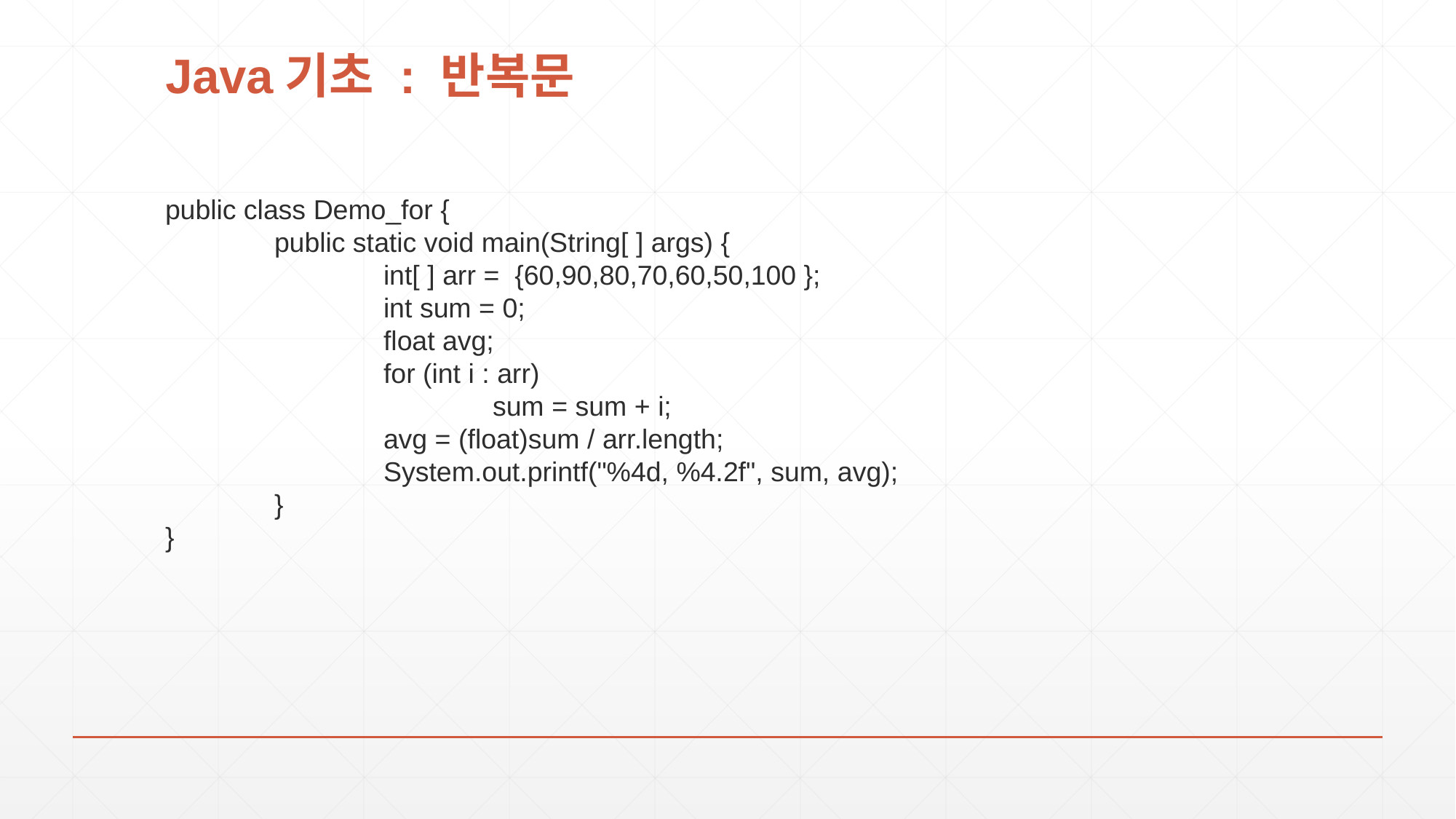

# Java기초 : 반복문
public class Demo_for {
	public static void main(String[ ] args) {
		int[ ] arr =  {60,90,80,70,60,50,100 };
		int sum = 0;
		float avg;
		for (int i : arr)
			sum = sum + i;
		avg = (float)sum / arr.length;
		System.out.printf("%4d, %4.2f", sum, avg);
	}
}